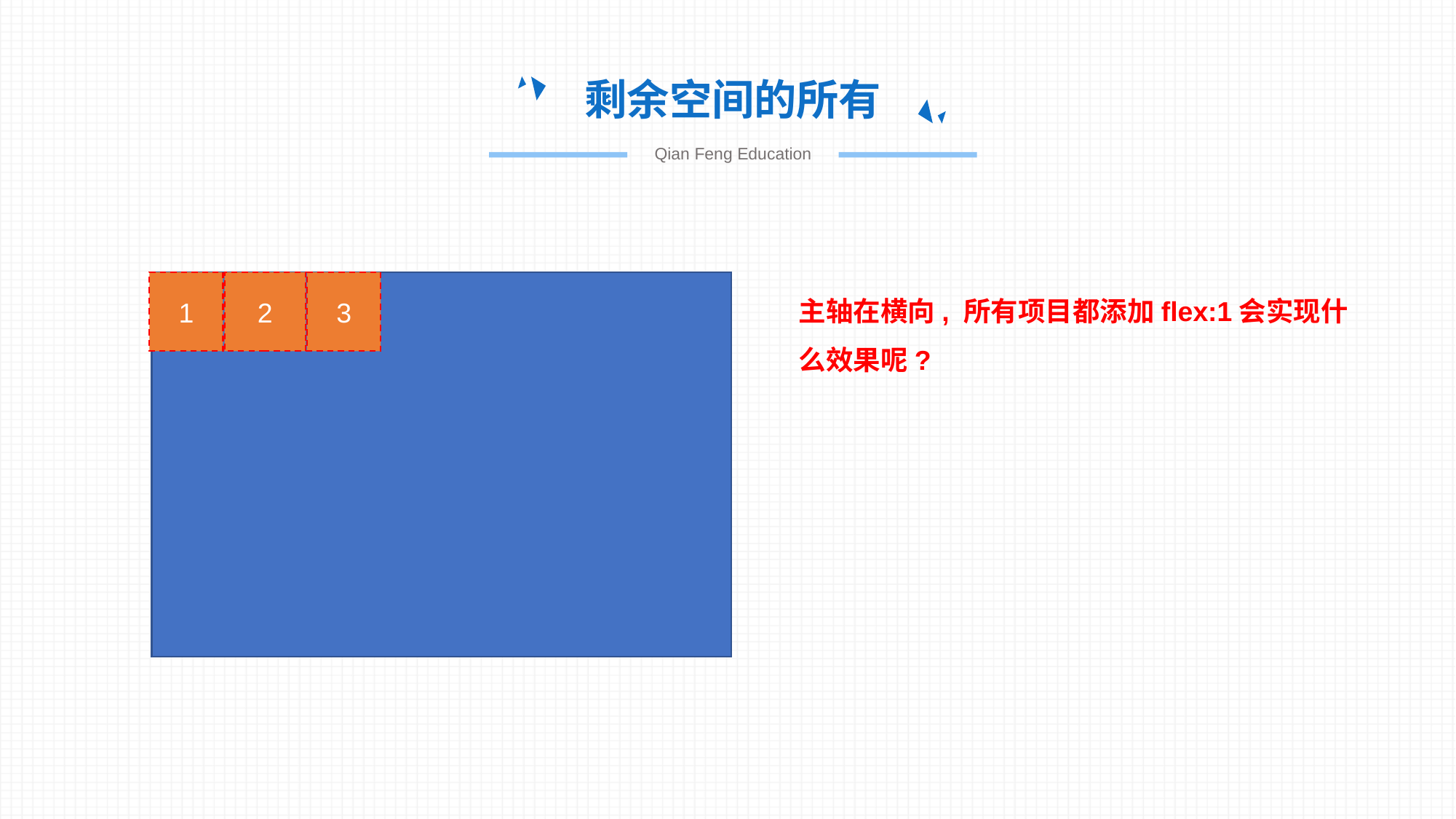

剩余空间的所有

Qian Feng Education

主轴在横向, 所有项目都添加flex:1会实现什么效果呢?
1
2
3